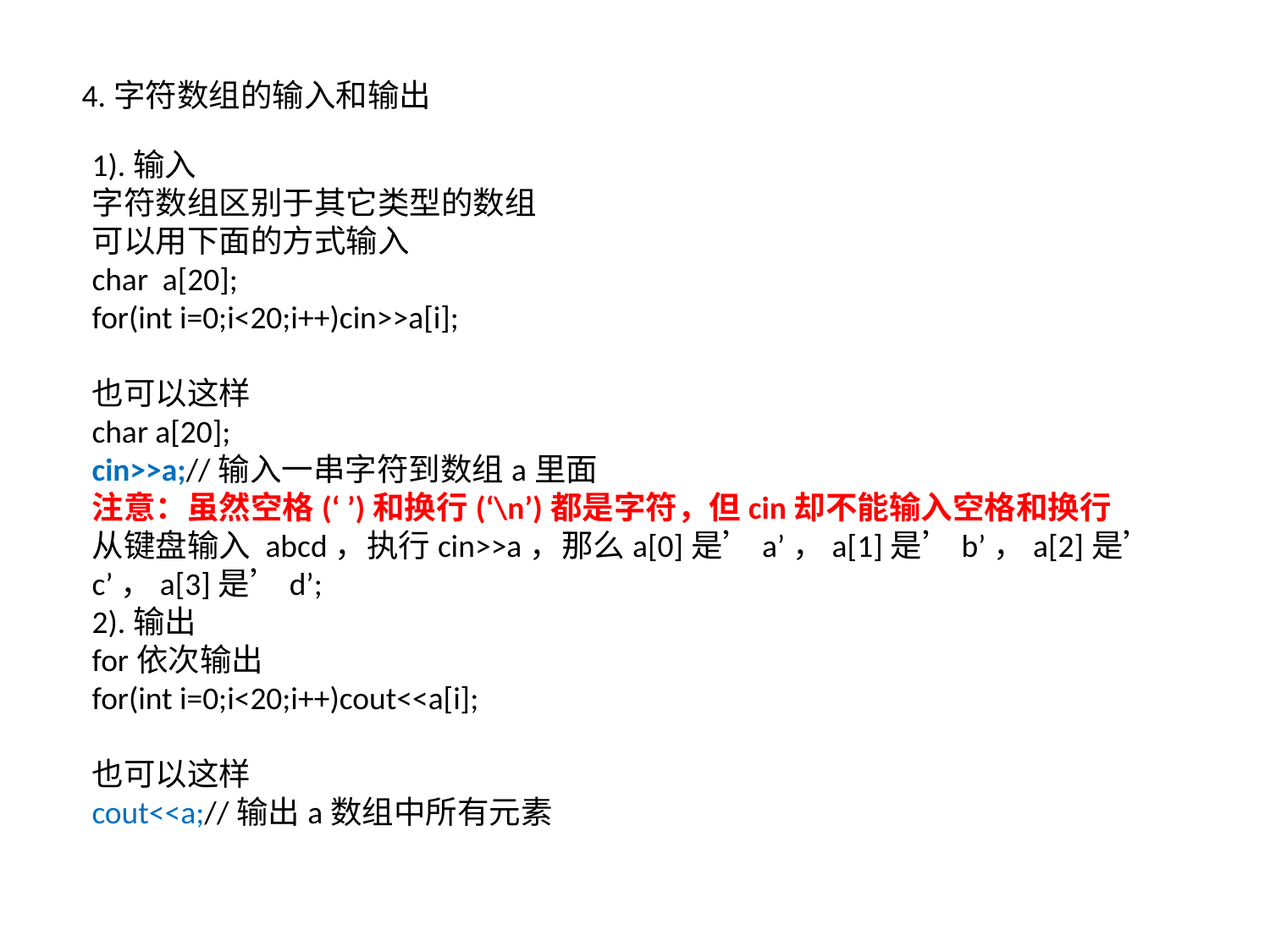

4.字符数组的输入和输出
1).输入
字符数组区别于其它类型的数组
可以用下面的方式输入
char  a[20];
for(int i=0;i<20;i++)cin>>a[i];

也可以这样
char a[20];
cin>>a;//输入一串字符到数组a里面
注意：虽然空格(‘ ’)和换行(‘\n’)都是字符，但cin却不能输入空格和换行
从键盘输入 abcd，执行cin>>a，那么a[0]是’a’，a[1]是’b’，a[2]是’c’，a[3]是’d’;
2).输出
for依次输出
for(int i=0;i<20;i++)cout<<a[i];

也可以这样
cout<<a;//输出a数组中所有元素